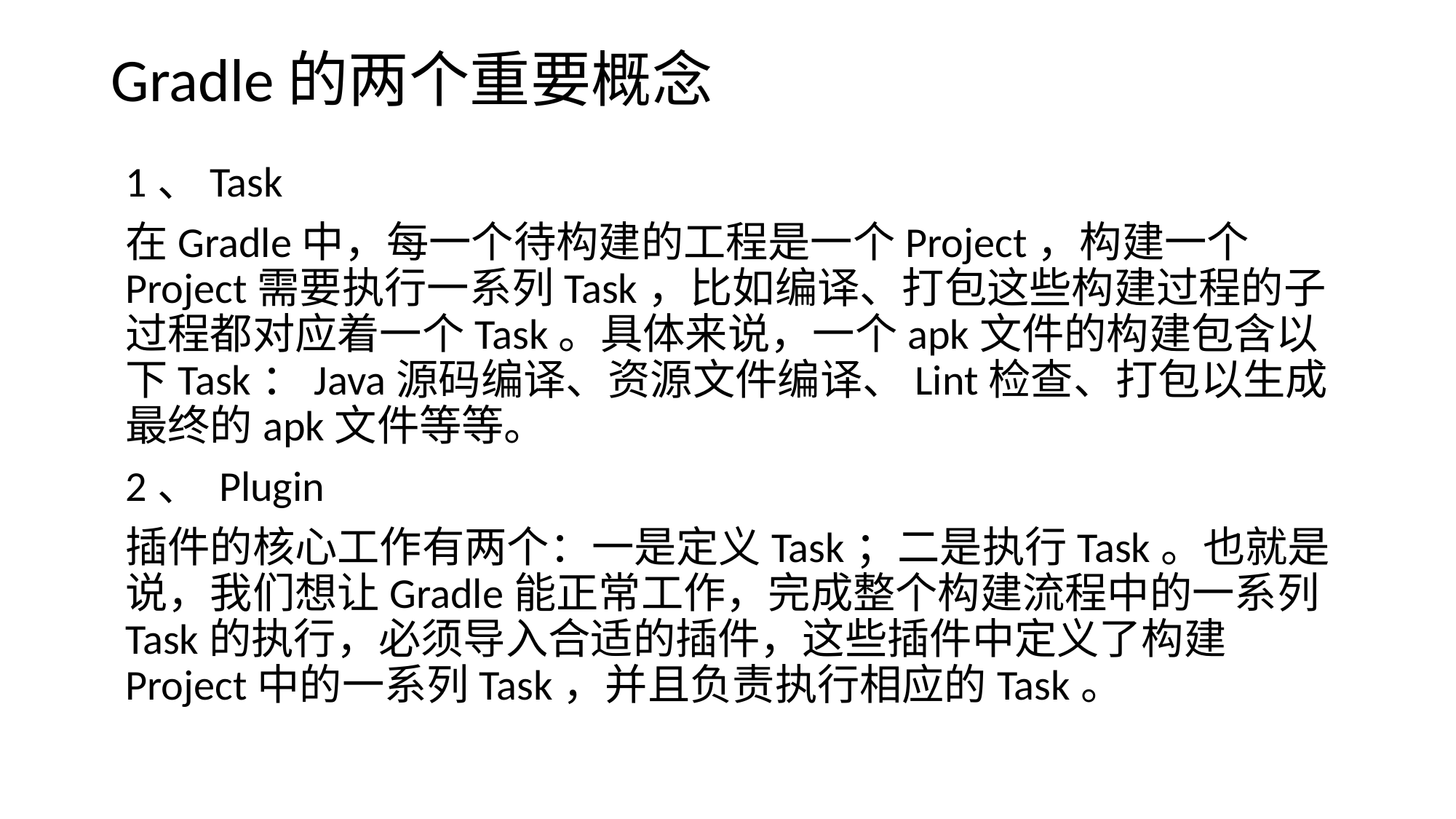

# Gradle的两个重要概念
1、Task
在Gradle中，每一个待构建的工程是一个Project，构建一个Project需要执行一系列Task，比如编译、打包这些构建过程的子过程都对应着一个Task。具体来说，一个apk文件的构建包含以下Task：Java源码编译、资源文件编译、Lint检查、打包以生成最终的apk文件等等。
2、 Plugin
插件的核心工作有两个：一是定义Task；二是执行Task。也就是说，我们想让Gradle能正常工作，完成整个构建流程中的一系列Task的执行，必须导入合适的插件，这些插件中定义了构建Project中的一系列Task，并且负责执行相应的Task。